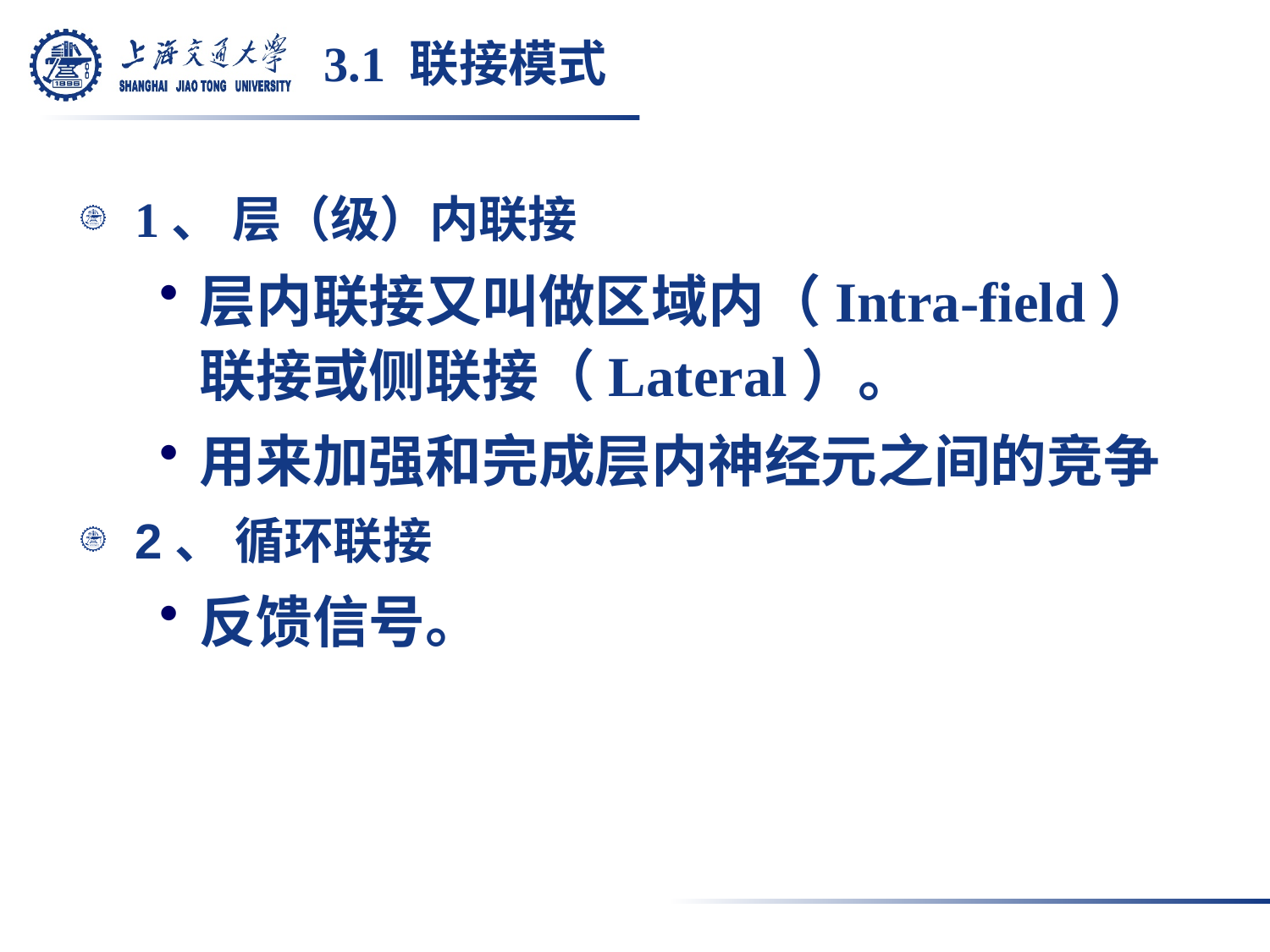

# 3.1 联接模式
1、 层（级）内联接
层内联接又叫做区域内（Intra-field）联接或侧联接（Lateral）。
用来加强和完成层内神经元之间的竞争
2、 循环联接
反馈信号。